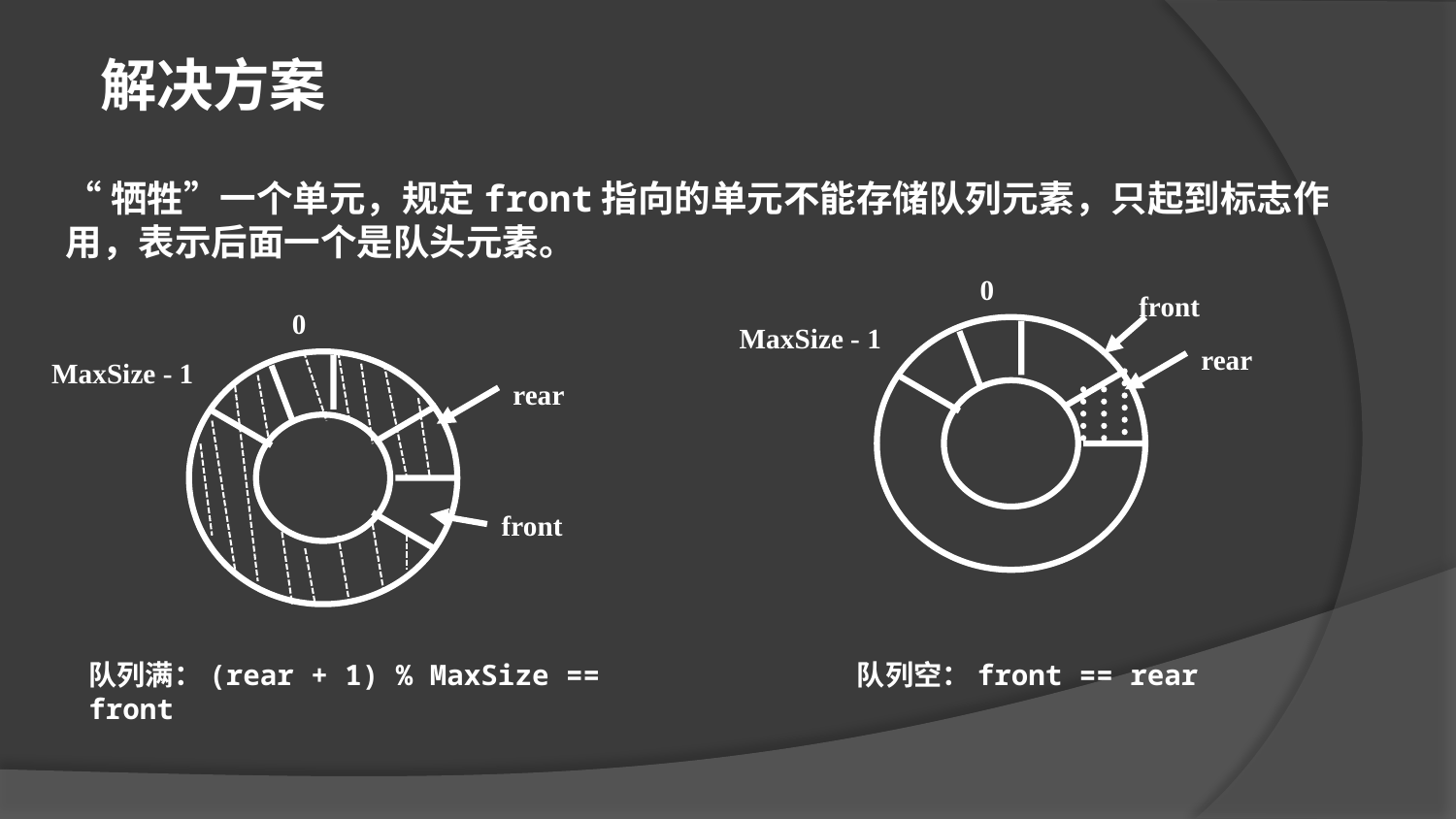

解决方案
“牺牲”一个单元，规定front指向的单元不能存储队列元素，只起到标志作用，表示后面一个是队头元素。
0
front

MaxSize - 1

rear

0

MaxSize - 1

rear

front

队列满：(rear + 1) % MaxSize == front
队列空：front == rear